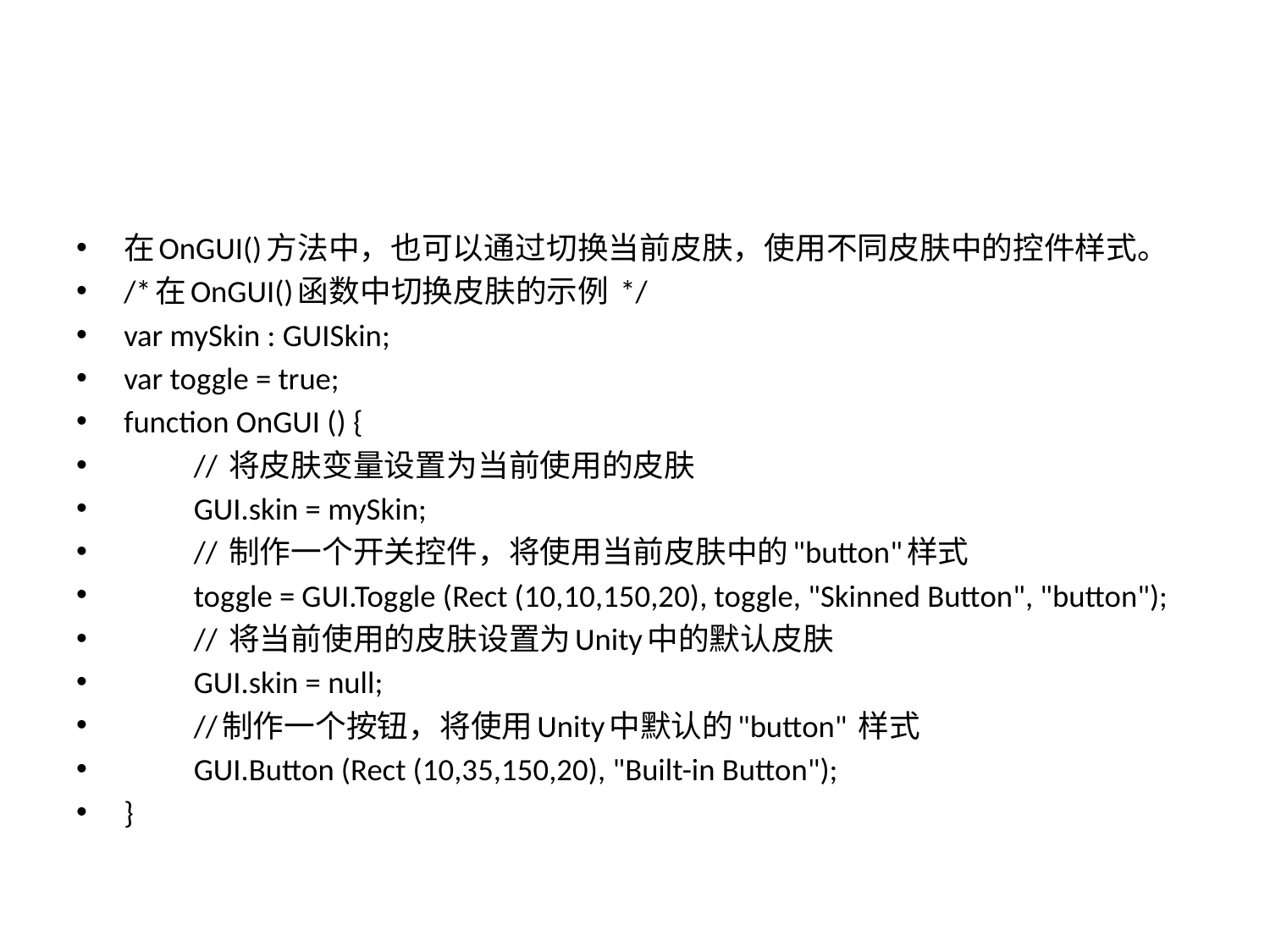

#
在OnGUI()方法中，也可以通过切换当前皮肤，使用不同皮肤中的控件样式。
/*在OnGUI()函数中切换皮肤的示例 */
var mySkin : GUISkin;
var toggle = true;
function OnGUI () {
	// 将皮肤变量设置为当前使用的皮肤
	GUI.skin = mySkin;
	// 制作一个开关控件，将使用当前皮肤中的"button"样式
	toggle = GUI.Toggle (Rect (10,10,150,20), toggle, "Skinned Button", "button");
	// 将当前使用的皮肤设置为Unity中的默认皮肤
	GUI.skin = null;
	//制作一个按钮，将使用Unity中默认的"button" 样式
	GUI.Button (Rect (10,35,150,20), "Built-in Button");
}